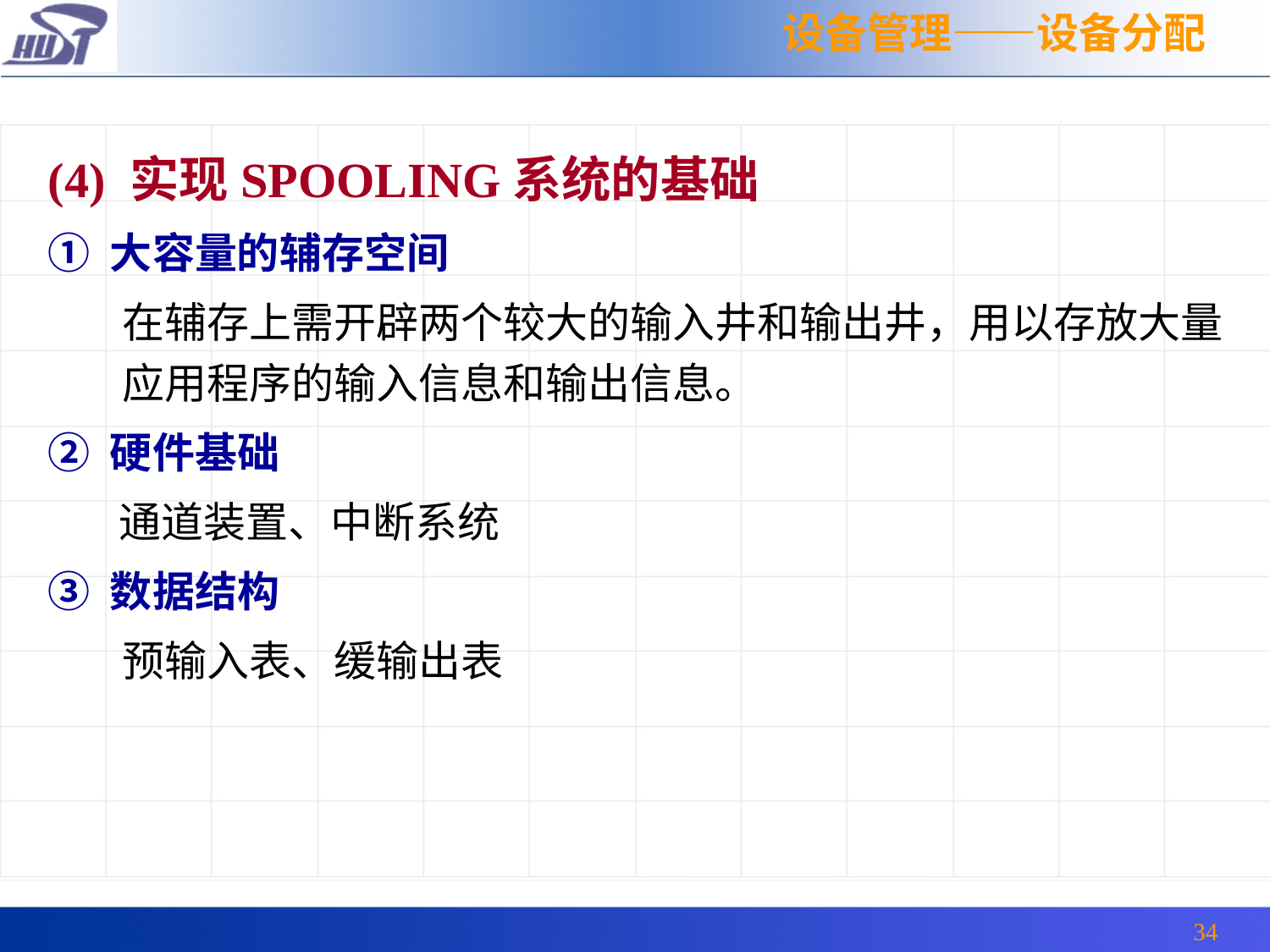

设备管理——设备分配
(4) 实现SPOOLING系统的基础
① 大容量的辅存空间
	在辅存上需开辟两个较大的输入井和输出井，用以存放大量应用程序的输入信息和输出信息。
② 硬件基础
        通道装置、中断系统
③ 数据结构
	预输入表、缓输出表
34